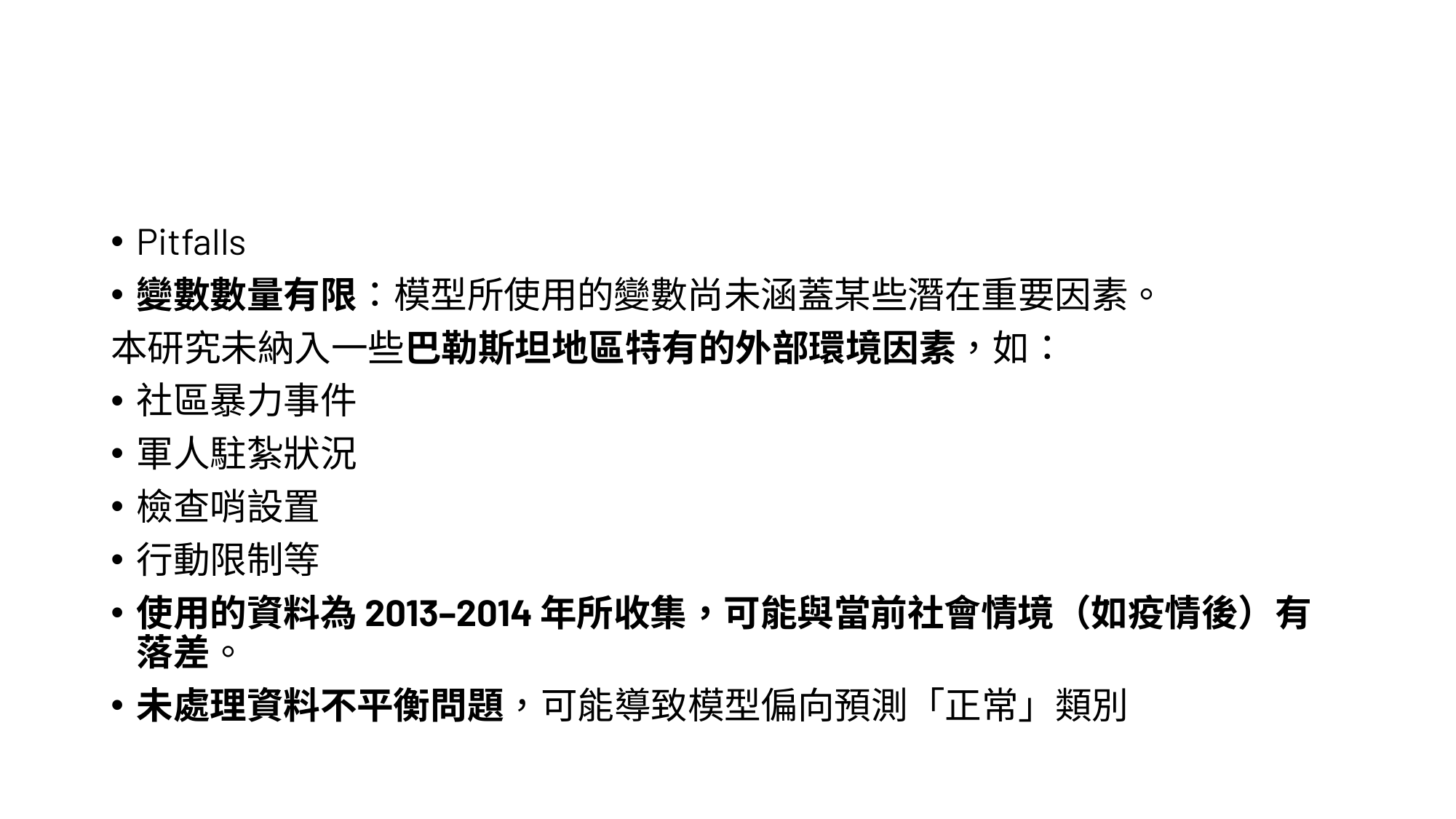

#
Pitfalls
變數數量有限：模型所使用的變數尚未涵蓋某些潛在重要因素。
本研究未納入一些巴勒斯坦地區特有的外部環境因素，如：
社區暴力事件
軍人駐紮狀況
檢查哨設置
行動限制等
使用的資料為2013–2014年所收集，可能與當前社會情境（如疫情後）有落差。
未處理資料不平衡問題，可能導致模型偏向預測「正常」類別